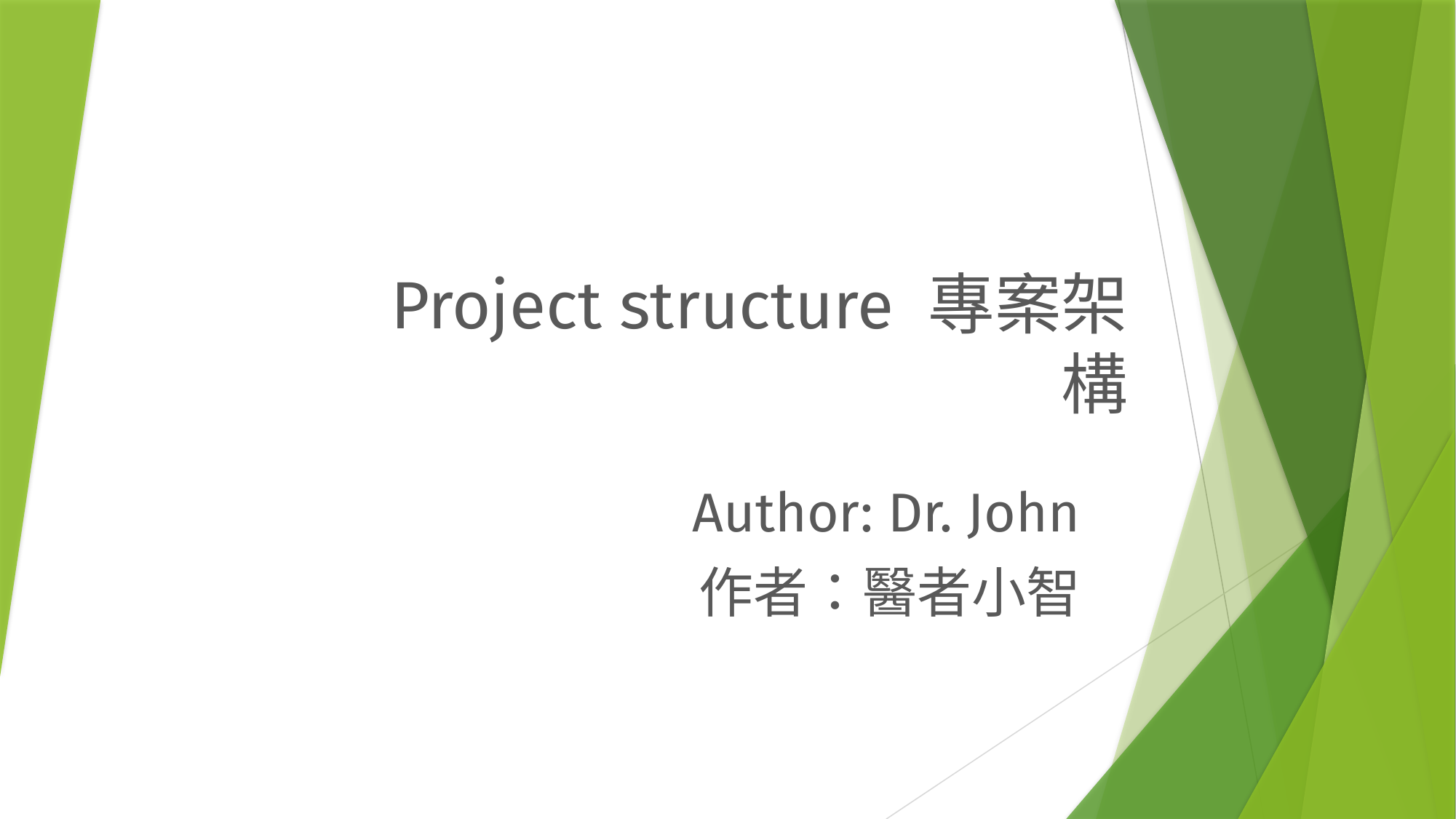

# Project structure 專案架構
Author: Dr. John
作者：醫者小智